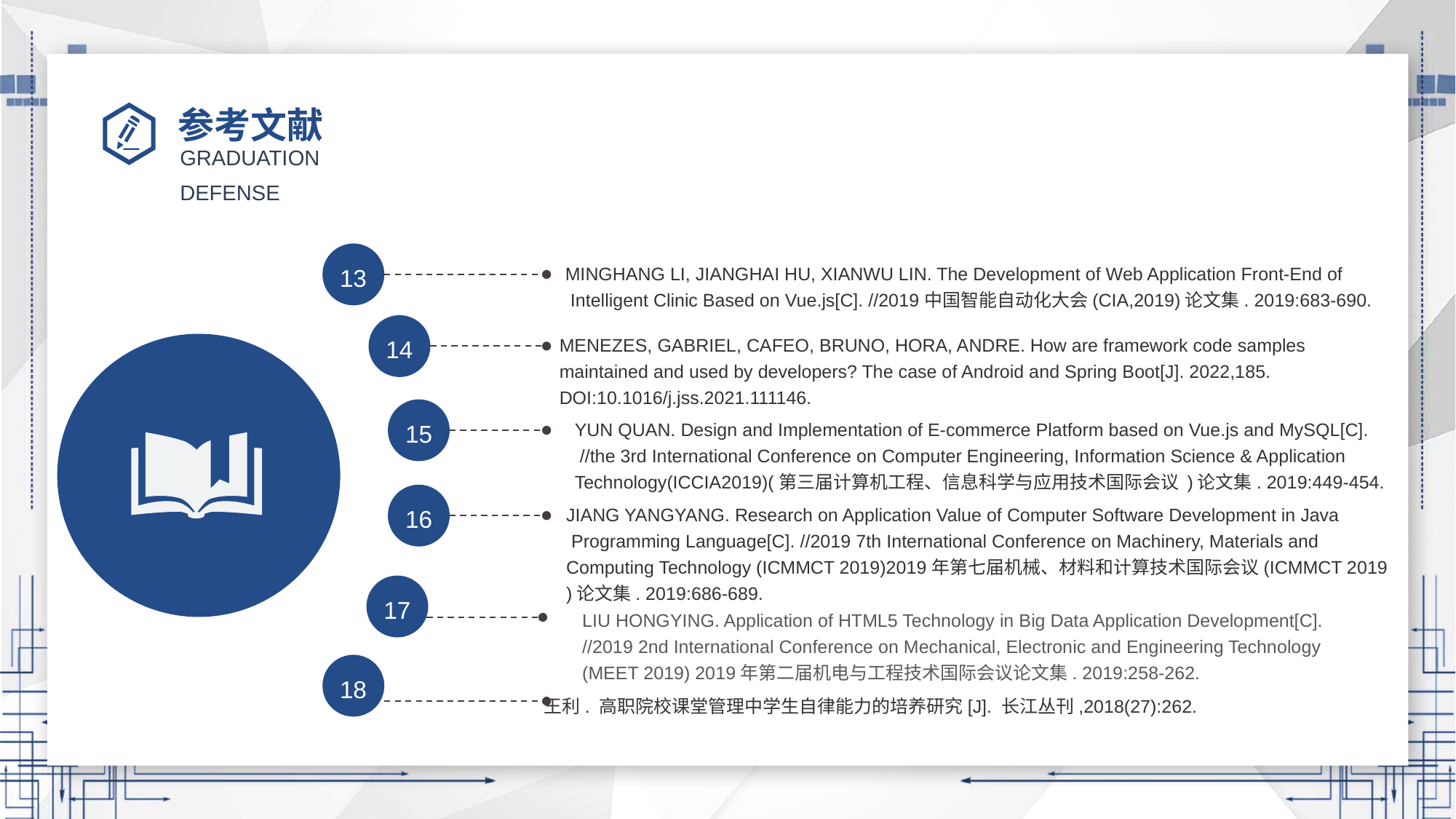

# 参考文献
13
MINGHANG LI, JIANGHAI HU, XIANWU LIN. The Development of Web Application Front-End of
 Intelligent Clinic Based on Vue.js[C]. //2019中国智能自动化大会(CIA,2019)论文集. 2019:683-690.
14
MENEZES, GABRIEL, CAFEO, BRUNO, HORA, ANDRE. How are framework code samples
maintained and used by developers? The case of Android and Spring Boot[J]. 2022,185.
DOI:10.1016/j.jss.2021.111146.

15
YUN QUAN. Design and Implementation of E-commerce Platform based on Vue.js and MySQL[C].
 //the 3rd International Conference on Computer Engineering, Information Science & Application
Technology(ICCIA2019)(第三届计算机工程、信息科学与应用技术国际会议 )论文集. 2019:449-454.

16
JIANG YANGYANG. Research on Application Value of Computer Software Development in Java
 Programming Language[C]. //2019 7th International Conference on Machinery, Materials and
Computing Technology (ICMMCT 2019)2019年第七届机械、材料和计算技术国际会议(ICMMCT 2019
)论文集. 2019:686-689.
17
LIU HONGYING. Application of HTML5 Technology in Big Data Application Development[C].
//2019 2nd International Conference on Mechanical, Electronic and Engineering Technology
(MEET 2019) 2019年第二届机电与工程技术国际会议论文集. 2019:258-262.
18
王利. 高职院校课堂管理中学生自律能力的培养研究[J]. 长江丛刊,2018(27):262.